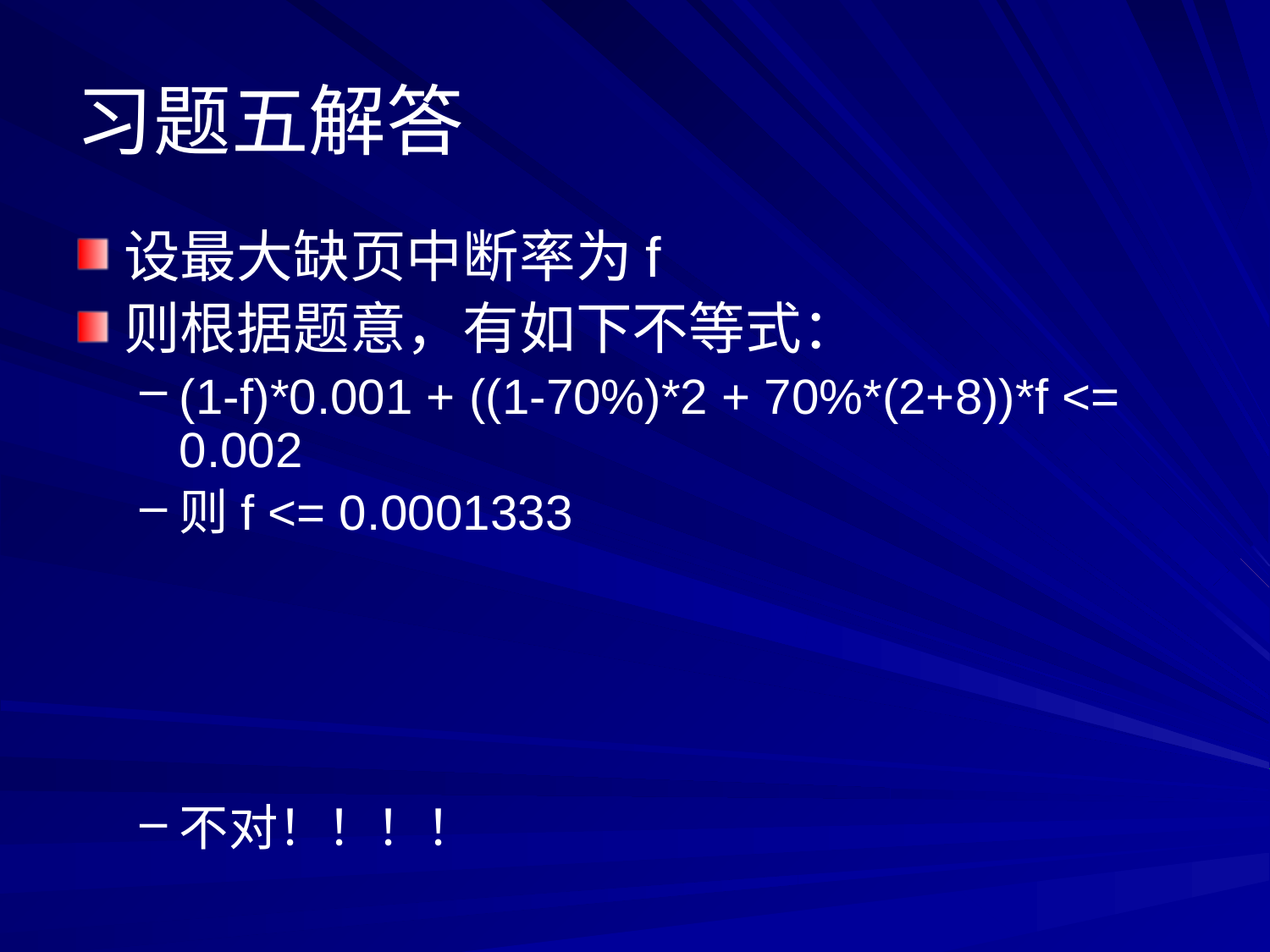

# 习题五解答
设最大缺页中断率为f
则根据题意，有如下不等式：
(1-f)*0.001 + ((1-70%)*2 + 70%*(2+8))*f <= 0.002
则f <= 0.0001333

不对！！！！